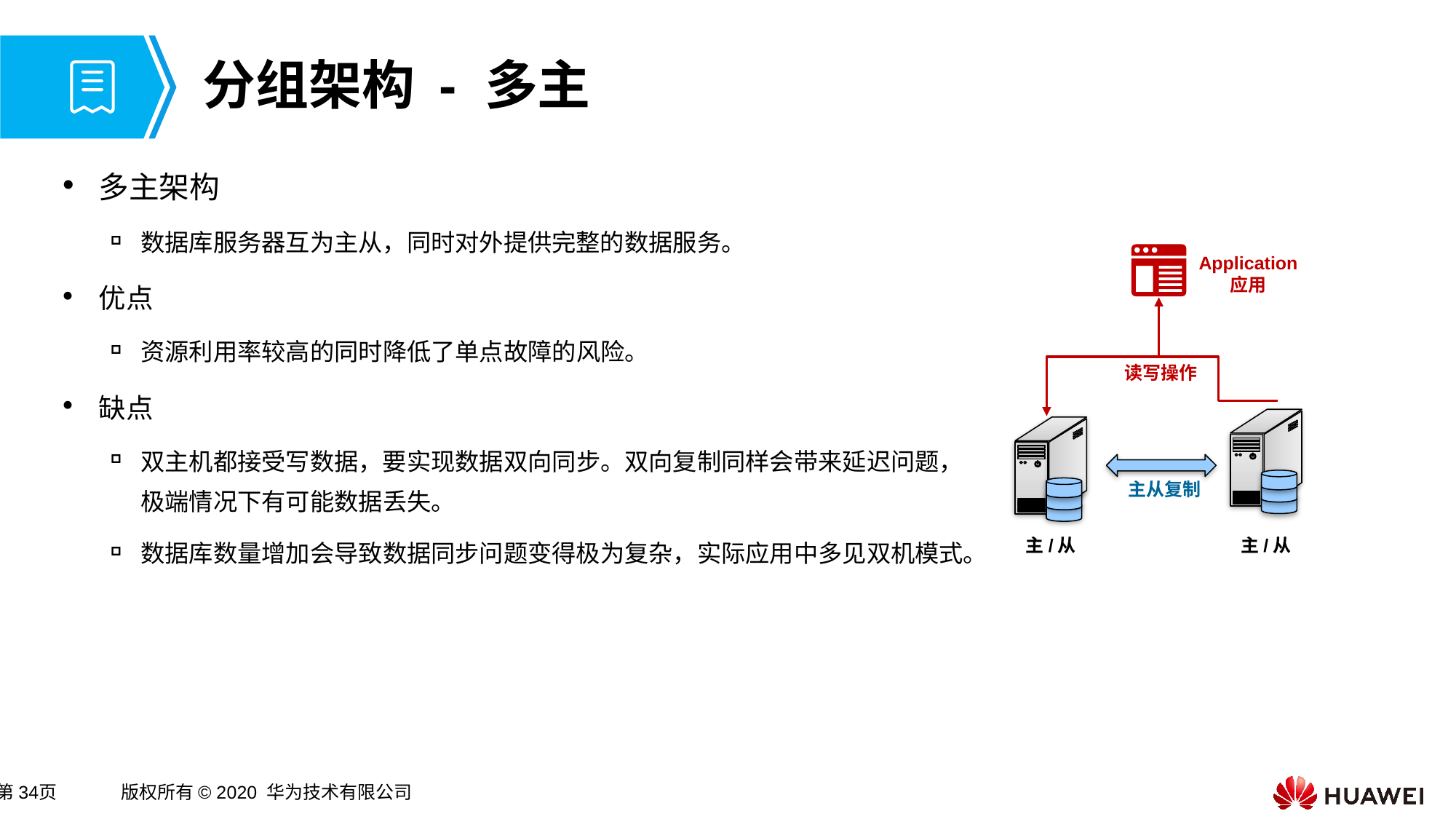

# 分组架构 - 多主
多主架构
数据库服务器互为主从，同时对外提供完整的数据服务。
优点
资源利用率较高的同时降低了单点故障的风险。
缺点
双主机都接受写数据，要实现数据双向同步。双向复制同样会带来延迟问题，极端情况下有可能数据丢失。
数据库数量增加会导致数据同步问题变得极为复杂，实际应用中多见双机模式。

Application
应用
读写操作

主从复制
主/从
主/从